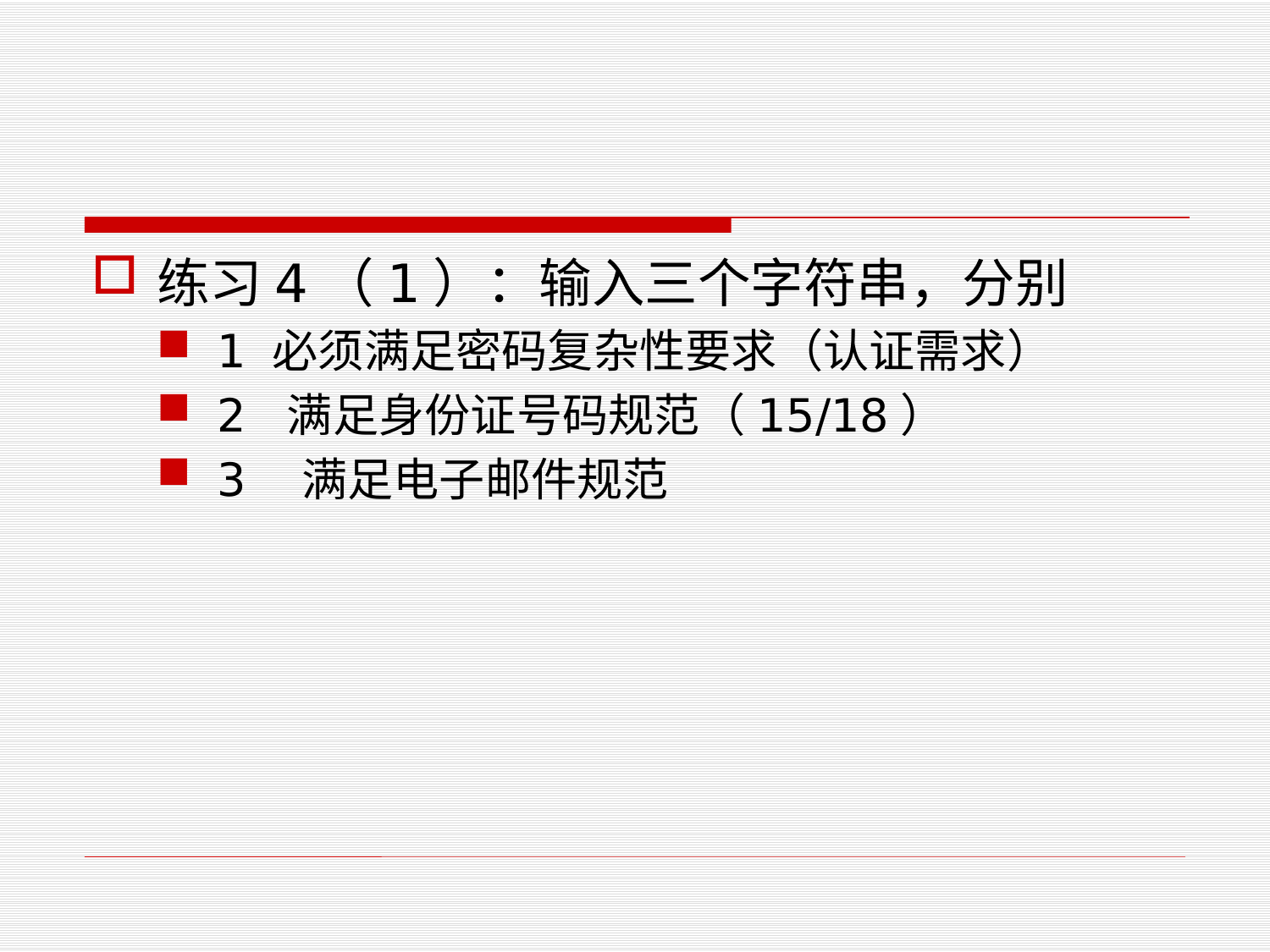

#
练习4（1）：输入三个字符串，分别
1 必须满足密码复杂性要求（认证需求）
2  满足身份证号码规范（15/18）
3   满足电子邮件规范